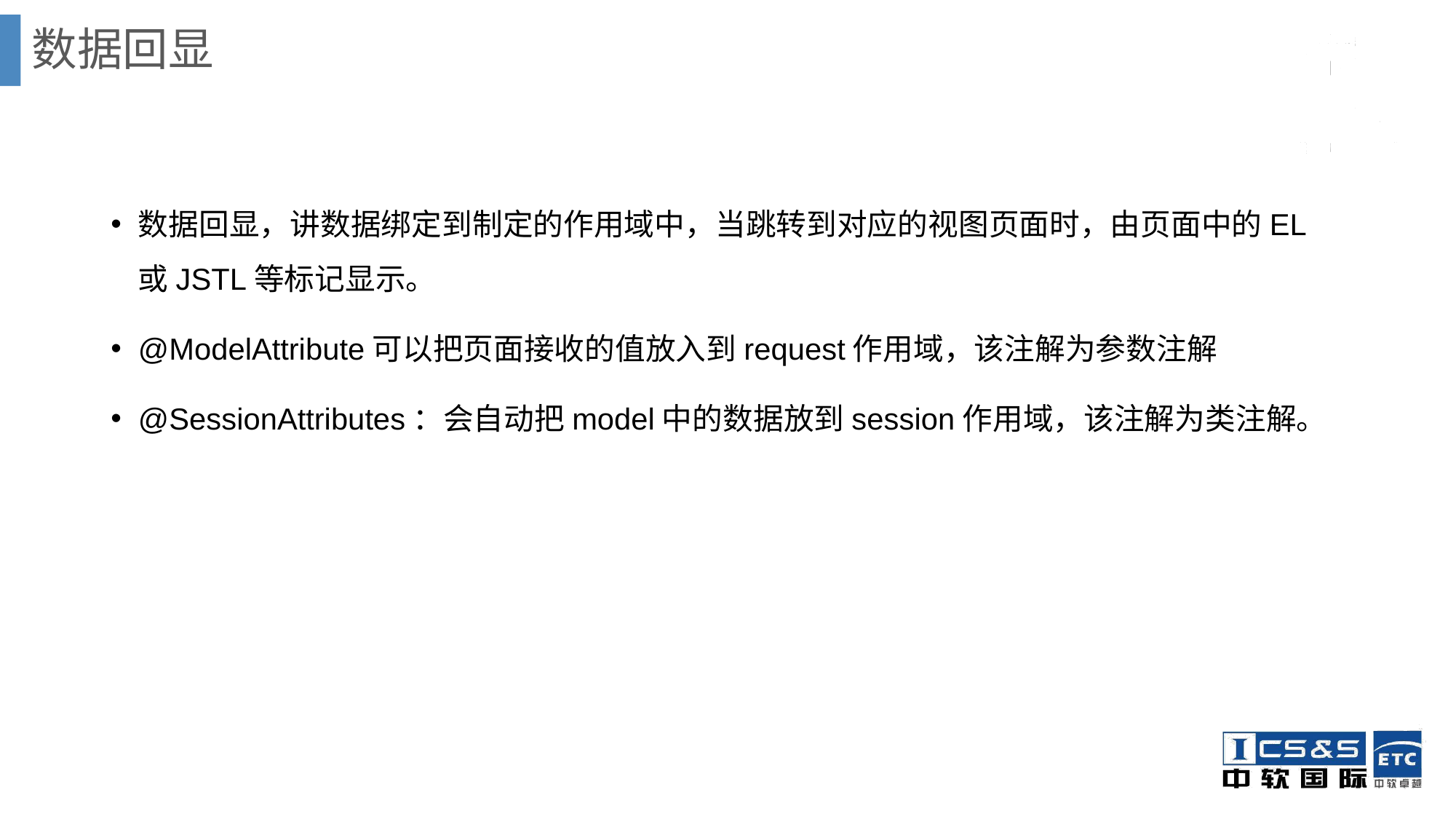

# 数据回显
数据回显，讲数据绑定到制定的作用域中，当跳转到对应的视图页面时，由页面中的EL或JSTL等标记显示。
@ModelAttribute可以把页面接收的值放入到request作用域，该注解为参数注解
@SessionAttributes：会自动把model中的数据放到session作用域，该注解为类注解。